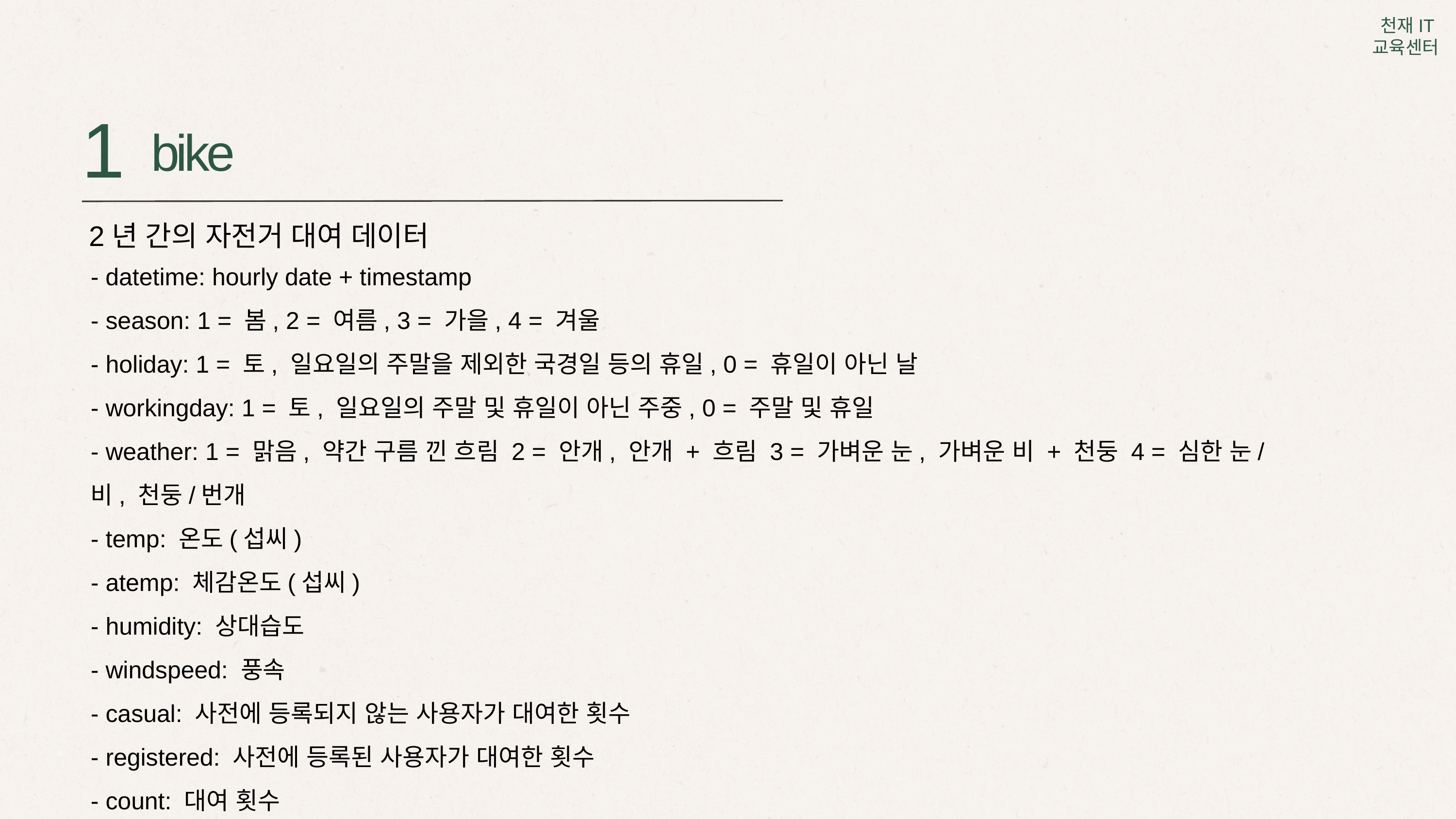

1
bike
2년 간의 자전거 대여 데이터

- datetime: hourly date + timestamp
- season: 1 = 봄, 2 = 여름, 3 = 가을, 4 = 겨울
- holiday: 1 = 토, 일요일의 주말을 제외한 국경일 등의 휴일, 0 = 휴일이 아닌 날
- workingday: 1 = 토, 일요일의 주말 및 휴일이 아닌 주중, 0 = 주말 및 휴일
- weather: 1 = 맑음, 약간 구름 낀 흐림 2 = 안개, 안개 + 흐림 3 = 가벼운 눈, 가벼운 비 + 천둥 4 = 심한 눈/비, 천둥/번개
- temp: 온도(섭씨)
- atemp: 체감온도(섭씨)
- humidity: 상대습도
- windspeed: 풍속
- casual: 사전에 등록되지 않는 사용자가 대여한 횟수
- registered: 사전에 등록된 사용자가 대여한 횟수
- count: 대여 횟수